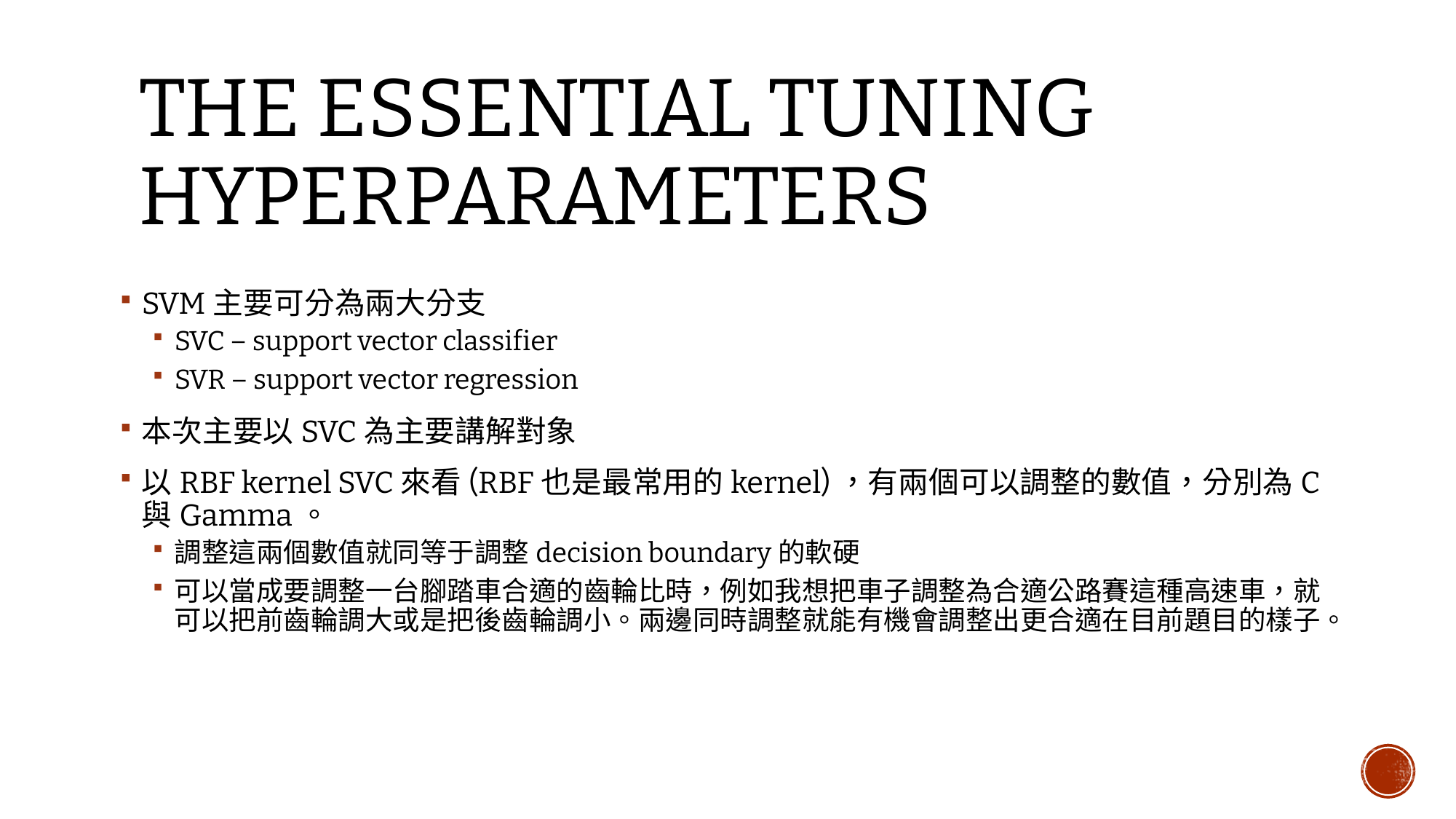

# The essential tuning hyperparameters
SVM主要可分為兩大分支
SVC – support vector classifier
SVR – support vector regression
本次主要以SVC為主要講解對象
以RBF kernel SVC來看(RBF也是最常用的kernel)，有兩個可以調整的數值，分別為C與Gamma。
調整這兩個數值就同等于調整decision boundary的軟硬
可以當成要調整一台腳踏車合適的齒輪比時，例如我想把車子調整為合適公路賽這種高速車，就可以把前齒輪調大或是把後齒輪調小。兩邊同時調整就能有機會調整出更合適在目前題目的樣子。